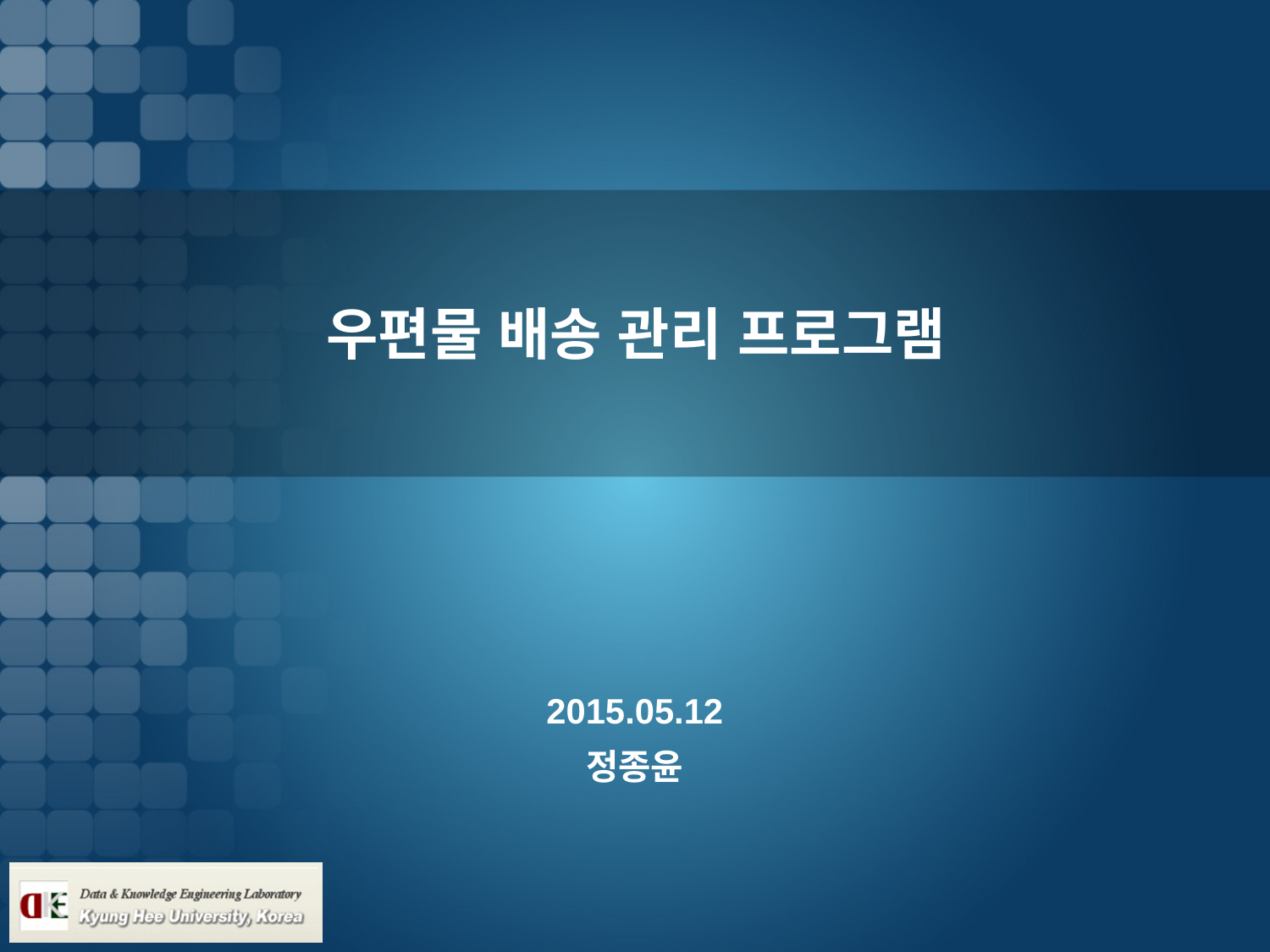

# 우편물 배송 관리 프로그램
2015.05.12
정종윤